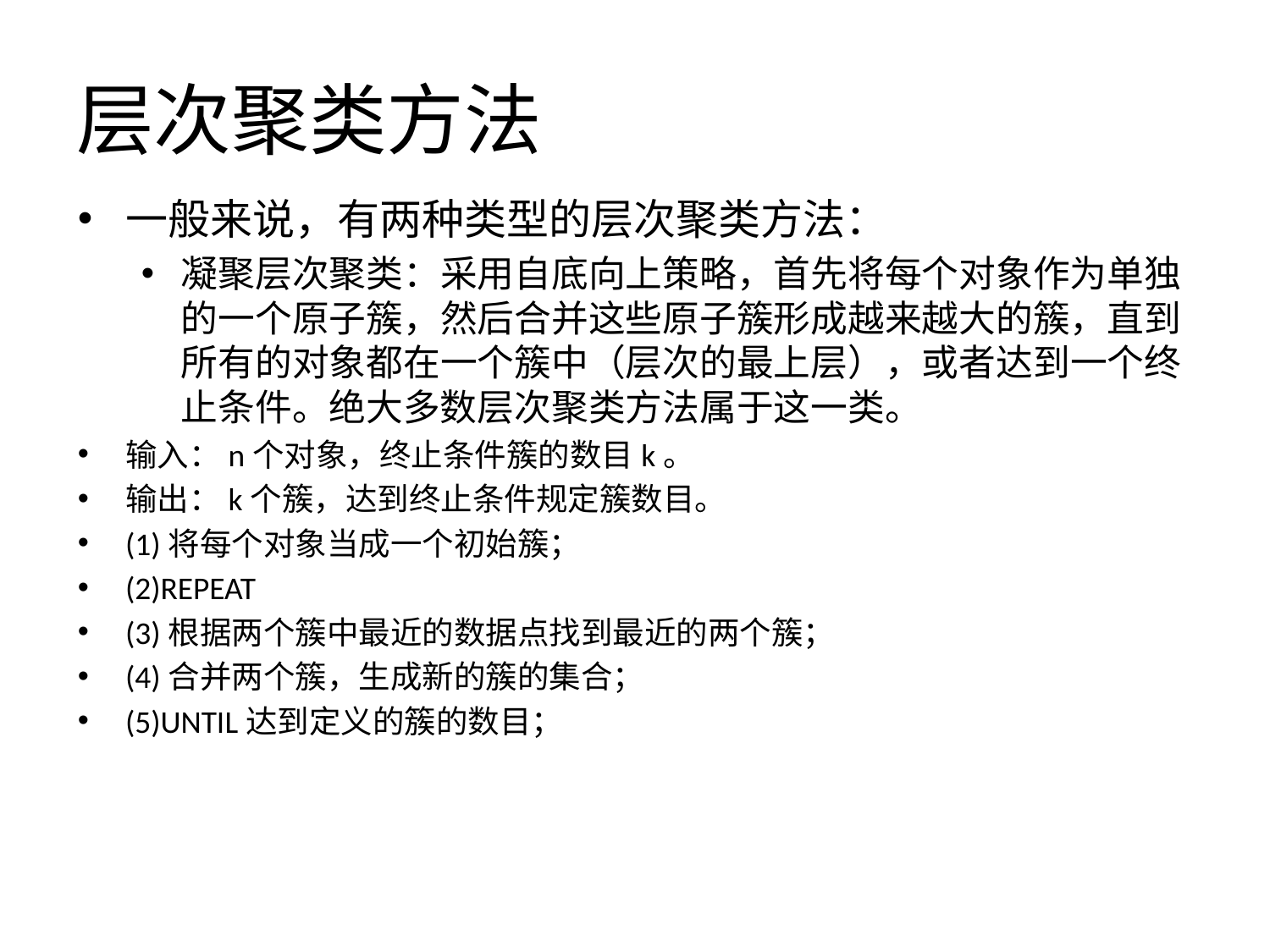

# 层次聚类方法
一般来说，有两种类型的层次聚类方法：
凝聚层次聚类：采用自底向上策略，首先将每个对象作为单独的一个原子簇，然后合并这些原子簇形成越来越大的簇，直到所有的对象都在一个簇中（层次的最上层），或者达到一个终止条件。绝大多数层次聚类方法属于这一类。
输入：n个对象，终止条件簇的数目k。
输出：k个簇，达到终止条件规定簇数目。
(1)将每个对象当成一个初始簇；
(2)REPEAT
(3)根据两个簇中最近的数据点找到最近的两个簇；
(4)合并两个簇，生成新的簇的集合；
(5)UNTIL达到定义的簇的数目；